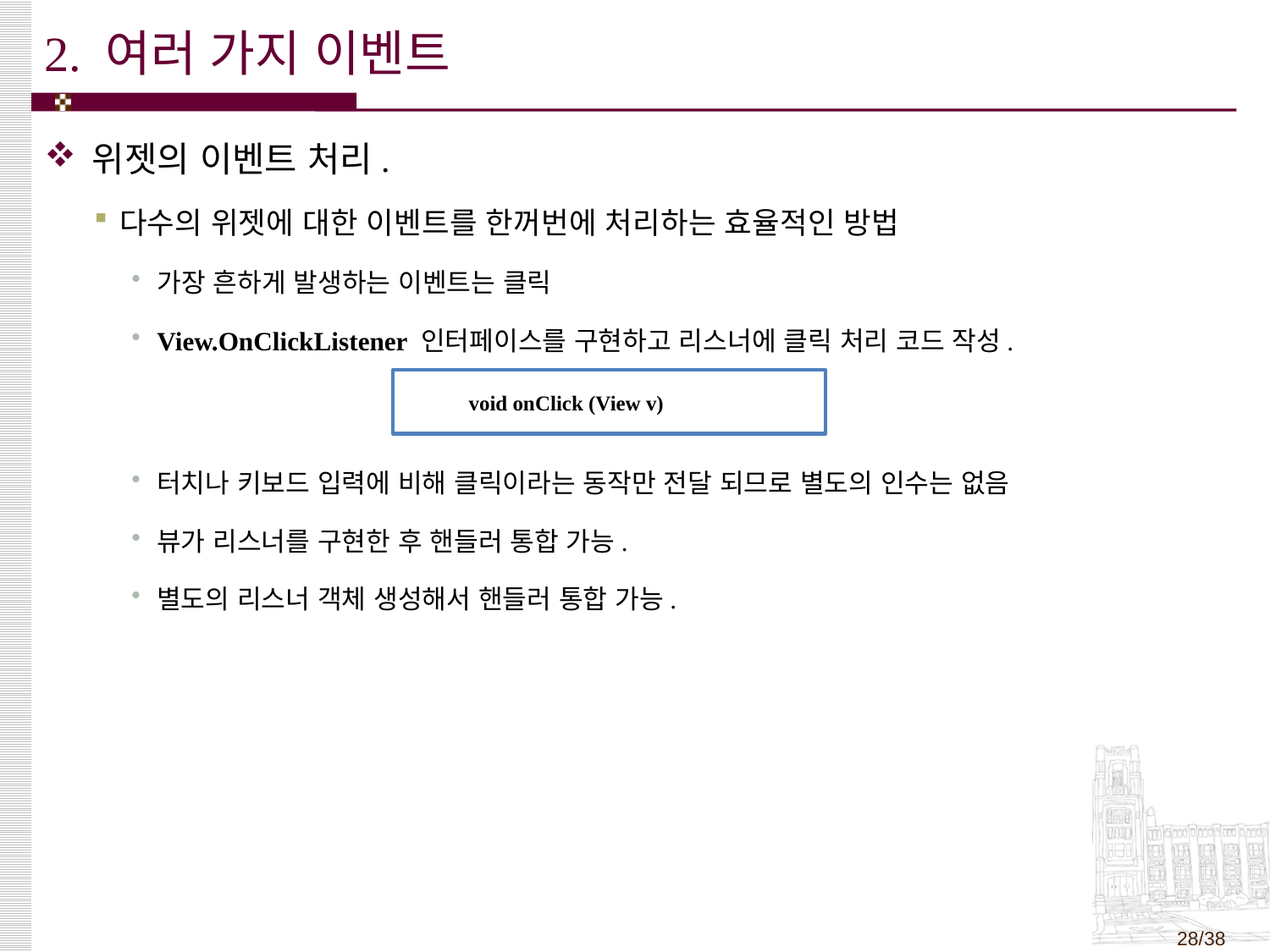

# 2. 여러 가지 이벤트
위젯의 이벤트 처리.
다수의 위젯에 대한 이벤트를 한꺼번에 처리하는 효율적인 방법
가장 흔하게 발생하는 이벤트는 클릭
View.OnClickListener 인터페이스를 구현하고 리스너에 클릭 처리 코드 작성.
void onClick (View v)
터치나 키보드 입력에 비해 클릭이라는 동작만 전달 되므로 별도의 인수는 없음
뷰가 리스너를 구현한 후 핸들러 통합 가능.
별도의 리스너 객체 생성해서 핸들러 통합 가능.